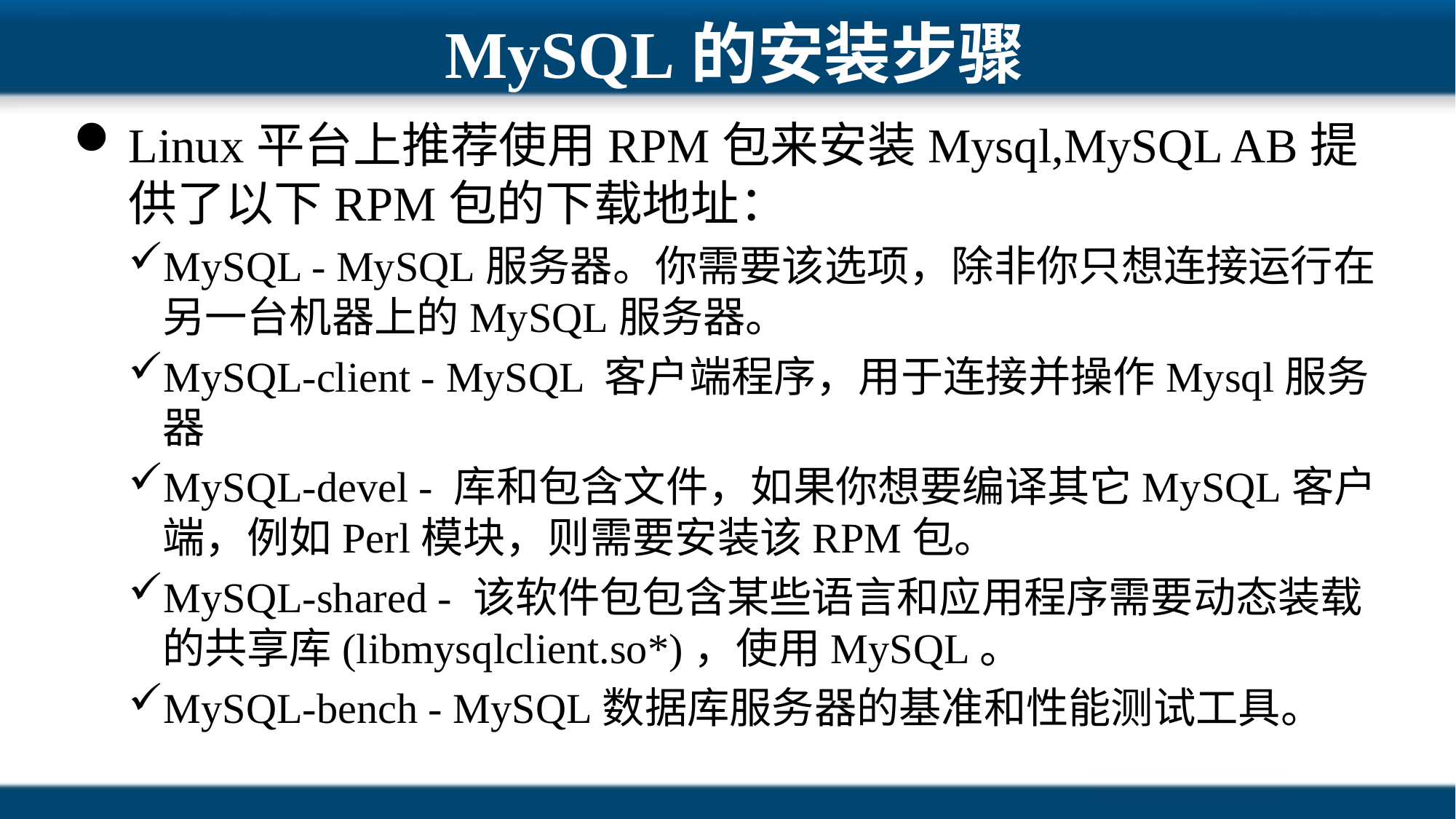

# MySQL的安装步骤
Linux平台上推荐使用RPM包来安装Mysql,MySQL AB提供了以下RPM包的下载地址：
MySQL - MySQL服务器。你需要该选项，除非你只想连接运行在另一台机器上的MySQL服务器。
MySQL-client - MySQL 客户端程序，用于连接并操作Mysql服务器
MySQL-devel - 库和包含文件，如果你想要编译其它MySQL客户端，例如Perl模块，则需要安装该RPM包。
MySQL-shared - 该软件包包含某些语言和应用程序需要动态装载的共享库(libmysqlclient.so*)，使用MySQL。
MySQL-bench - MySQL数据库服务器的基准和性能测试工具。